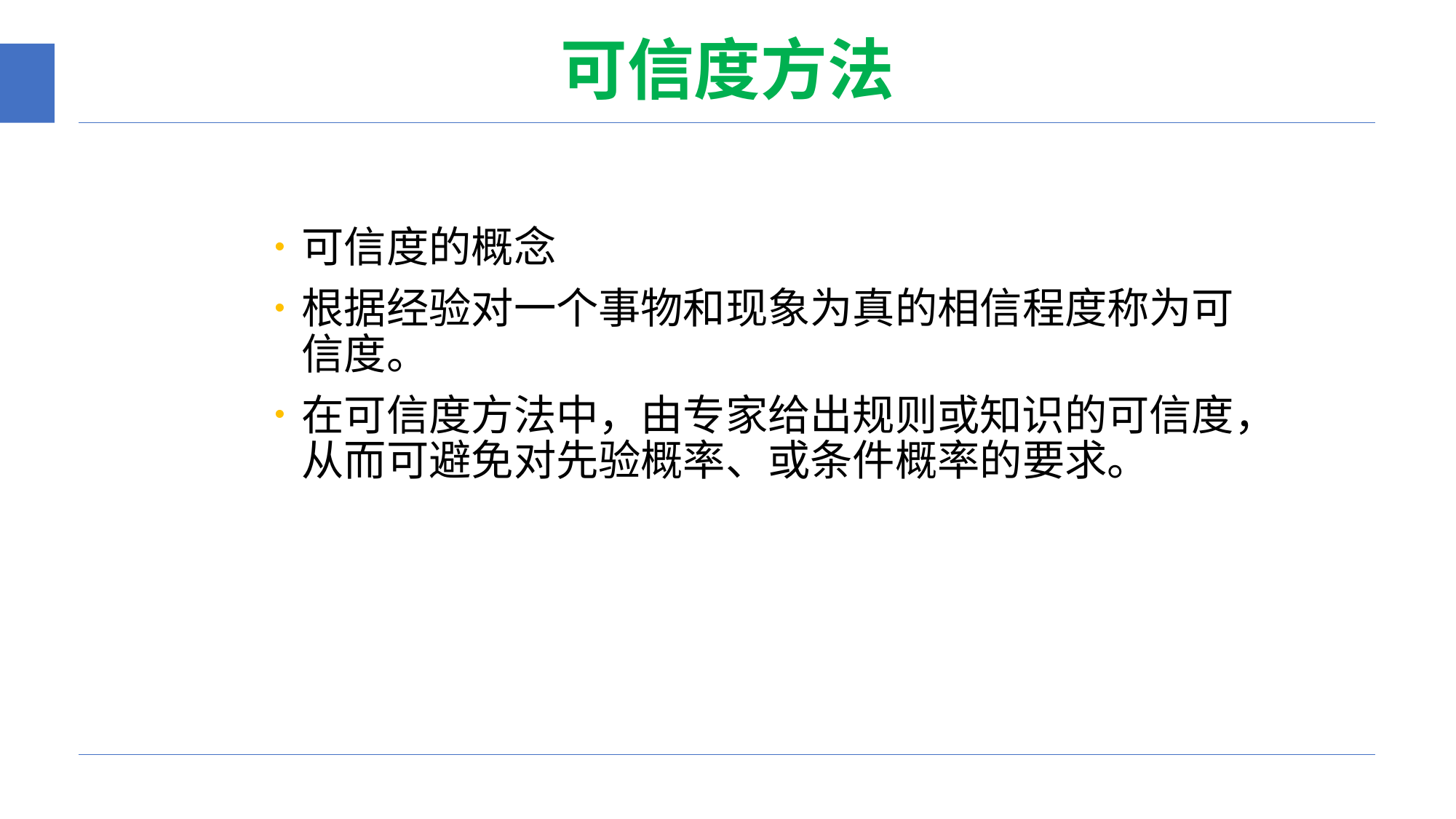

# 可信度方法
可信度的概念
根据经验对一个事物和现象为真的相信程度称为可信度。
在可信度方法中，由专家给出规则或知识的可信度，从而可避免对先验概率、或条件概率的要求。